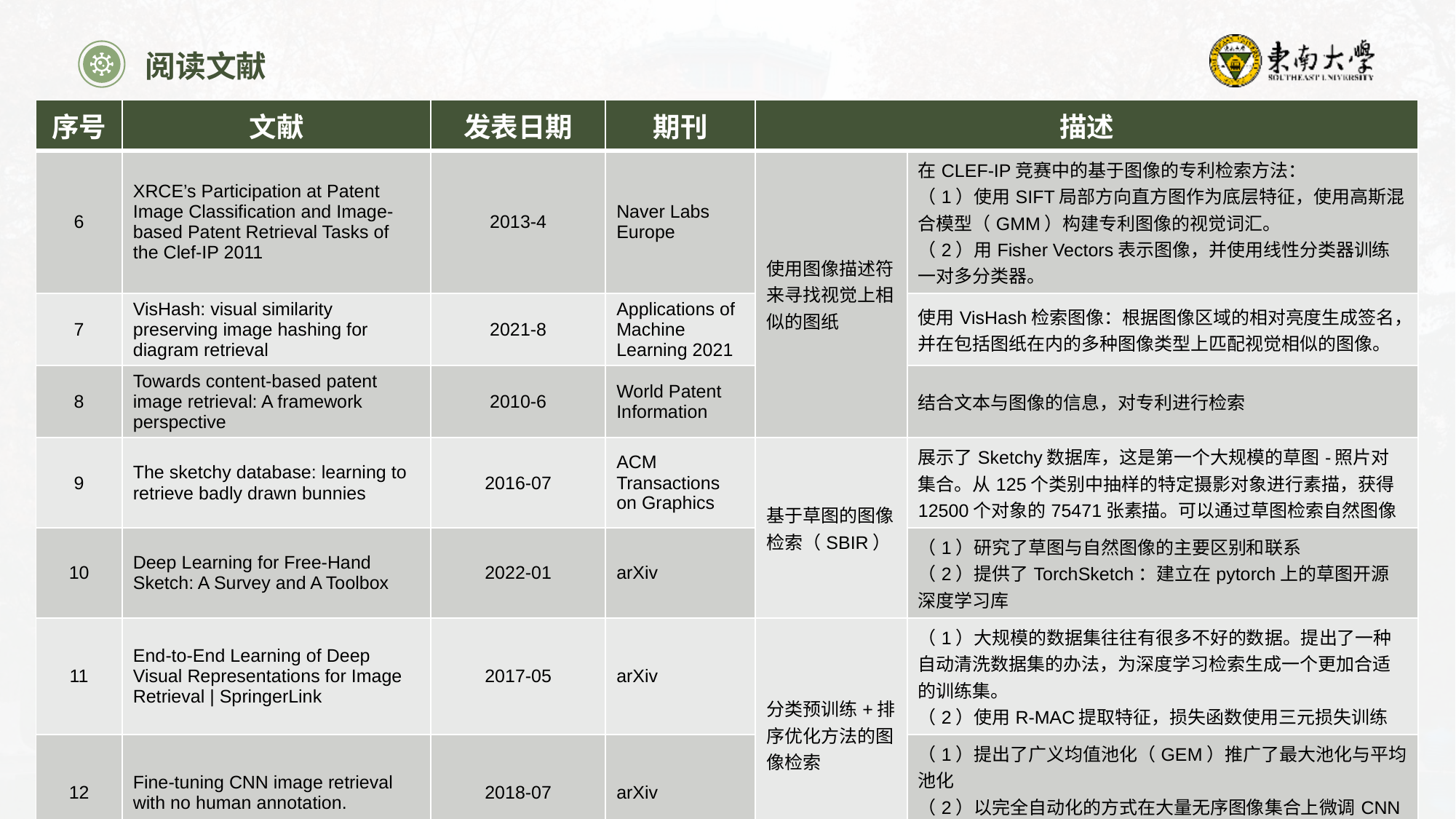

阅读文献
| 序号 | 文献 | 发表日期 | 期刊 | 描述 | 描述 |
| --- | --- | --- | --- | --- | --- |
| 6 | XRCE’s Participation at Patent Image Classification and Image-based Patent Retrieval Tasks of the Clef-IP 2011 | 2013-4 | Naver Labs Europe | 使用图像描述符来寻找视觉上相似的图纸 | 在CLEF-IP竞赛中的基于图像的专利检索方法： （1）使用SIFT局部方向直方图作为底层特征，使用高斯混合模型（GMM）构建专利图像的视觉词汇。 （2）用Fisher Vectors表示图像，并使用线性分类器训练一对多分类器。 |
| 7 | VisHash: visual similarity preserving image hashing for diagram retrieval | 2021-8 | Applications of Machine Learning 2021 |  | 使用VisHash检索图像：根据图像区域的相对亮度生成签名，并在包括图纸在内的多种图像类型上匹配视觉相似的图像。 |
| 8 | Towards content-based patent image retrieval: A framework perspective | 2010-6 | World Patent Information |  | 结合文本与图像的信息，对专利进行检索 |
| 9 | The sketchy database: learning to retrieve badly drawn bunnies | 2016-07 | ACM Transactions on Graphics | 基于草图的图像检索（SBIR） | 展示了Sketchy数据库，这是第一个大规模的草图-照片对集合。从125个类别中抽样的特定摄影对象进行素描，获得12500个对象的75471张素描。可以通过草图检索自然图像 |
| 10 | Deep Learning for Free-Hand Sketch: A Survey and A Toolbox | 2022-01 | arXiv |  | （1）研究了草图与自然图像的主要区别和联系 （2）提供了TorchSketch：建立在pytorch上的草图开源深度学习库 |
| 11 | End-to-End Learning of Deep Visual Representations for Image Retrieval | SpringerLink | 2017-05 | arXiv | 分类预训练+排序优化方法的图像检索 | （1）大规模的数据集往往有很多不好的数据。提出了一种自动清洗数据集的办法，为深度学习检索生成一个更加合适的训练集。 （2）使用R-MAC提取特征，损失函数使用三元损失训练 |
| 12 | Fine-tuning CNN image retrieval with no human annotation. | 2018-07 | arXiv |  | （1）提出了广义均值池化（GEM）推广了最大池化与平均池化 （2）以完全自动化的方式在大量无序图像集合上微调CNN进行图像检索。 |